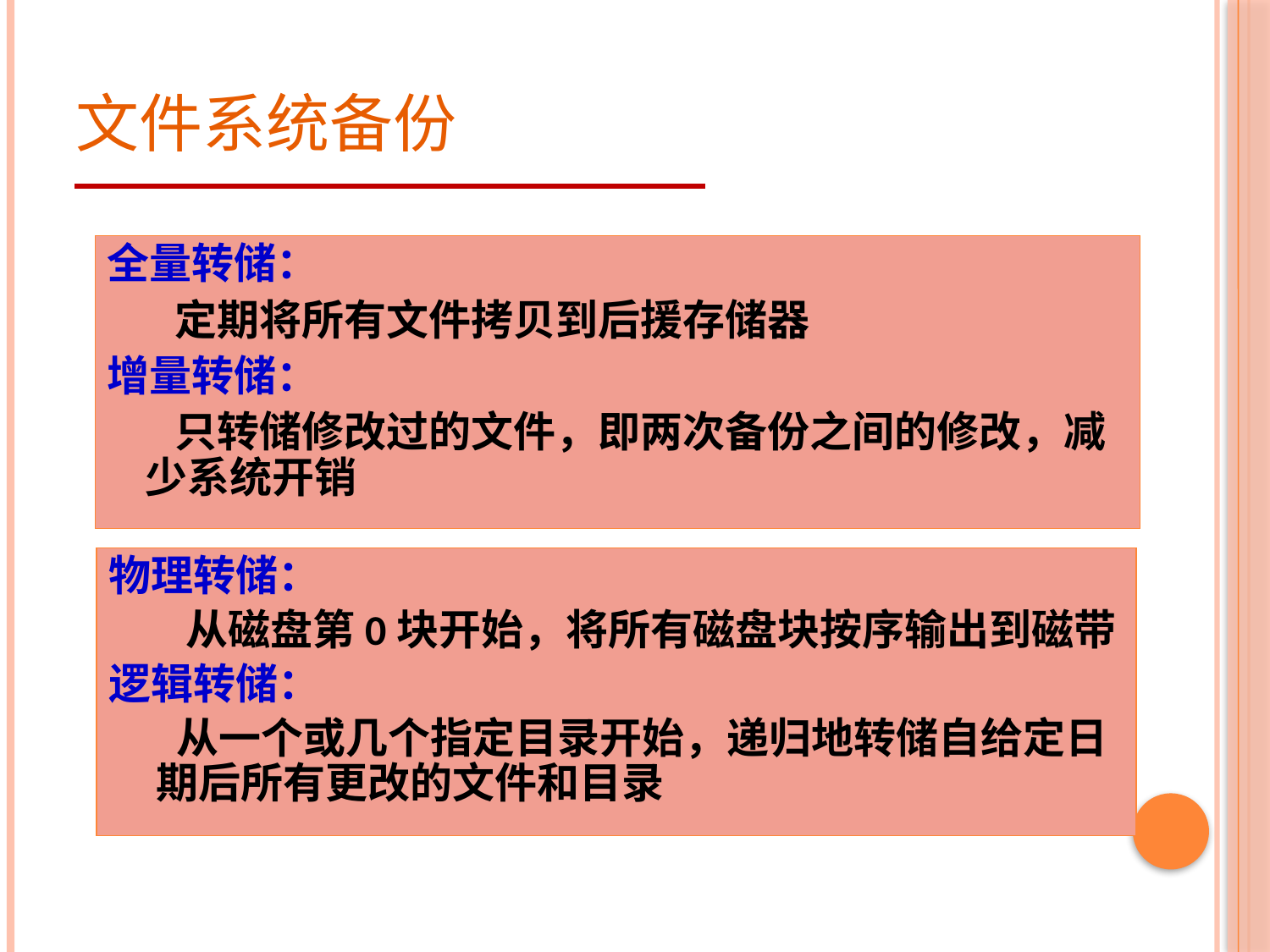

# 文件系统备份
全量转储：
      定期将所有文件拷贝到后援存储器
增量转储：
      只转储修改过的文件，即两次备份之间的修改，减少系统开销
物理转储：
       从磁盘第0块开始，将所有磁盘块按序输出到磁带
逻辑转储：
      从一个或几个指定目录开始，递归地转储自给定日期后所有更改的文件和目录